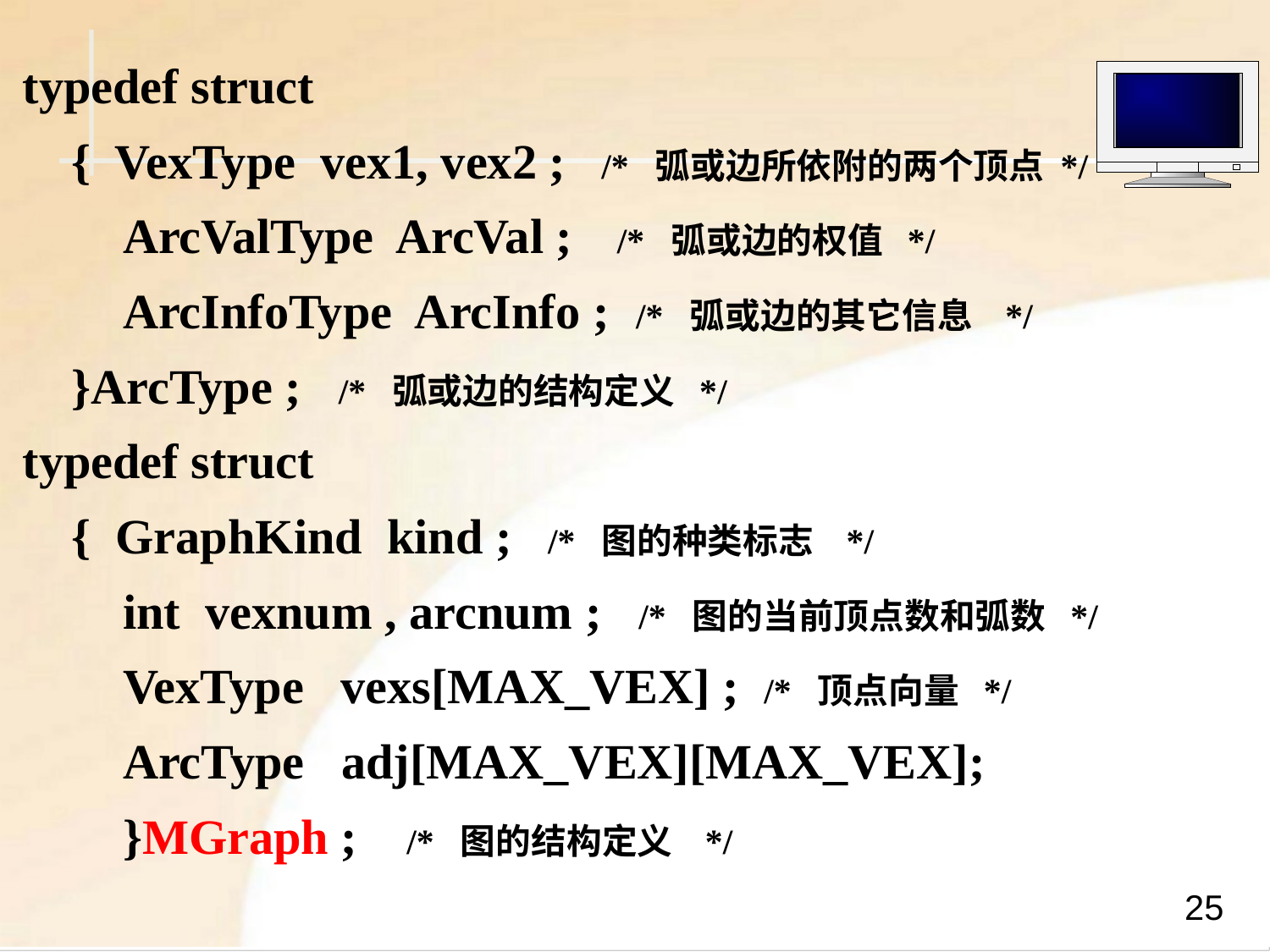

typedef struct
{  VexType  vex1, vex2 ;    /*  弧或边所依附的两个顶点 */
ArcValType  ArcVal ;     /*  弧或边的权值  */
ArcInfoType  ArcInfo ;   /*  弧或边的其它信息   */
}ArcType ;   /*  弧或边的结构定义  */
typedef struct
{  GraphKind  kind ;    /*  图的种类标志   */
int  vexnum , arcnum ;   /*  图的当前顶点数和弧数  */
VexType   vexs[MAX_VEX] ;  /*  顶点向量  */
ArcType   adj[MAX_VEX][MAX_VEX];
}MGraph ;    /*  图的结构定义   */